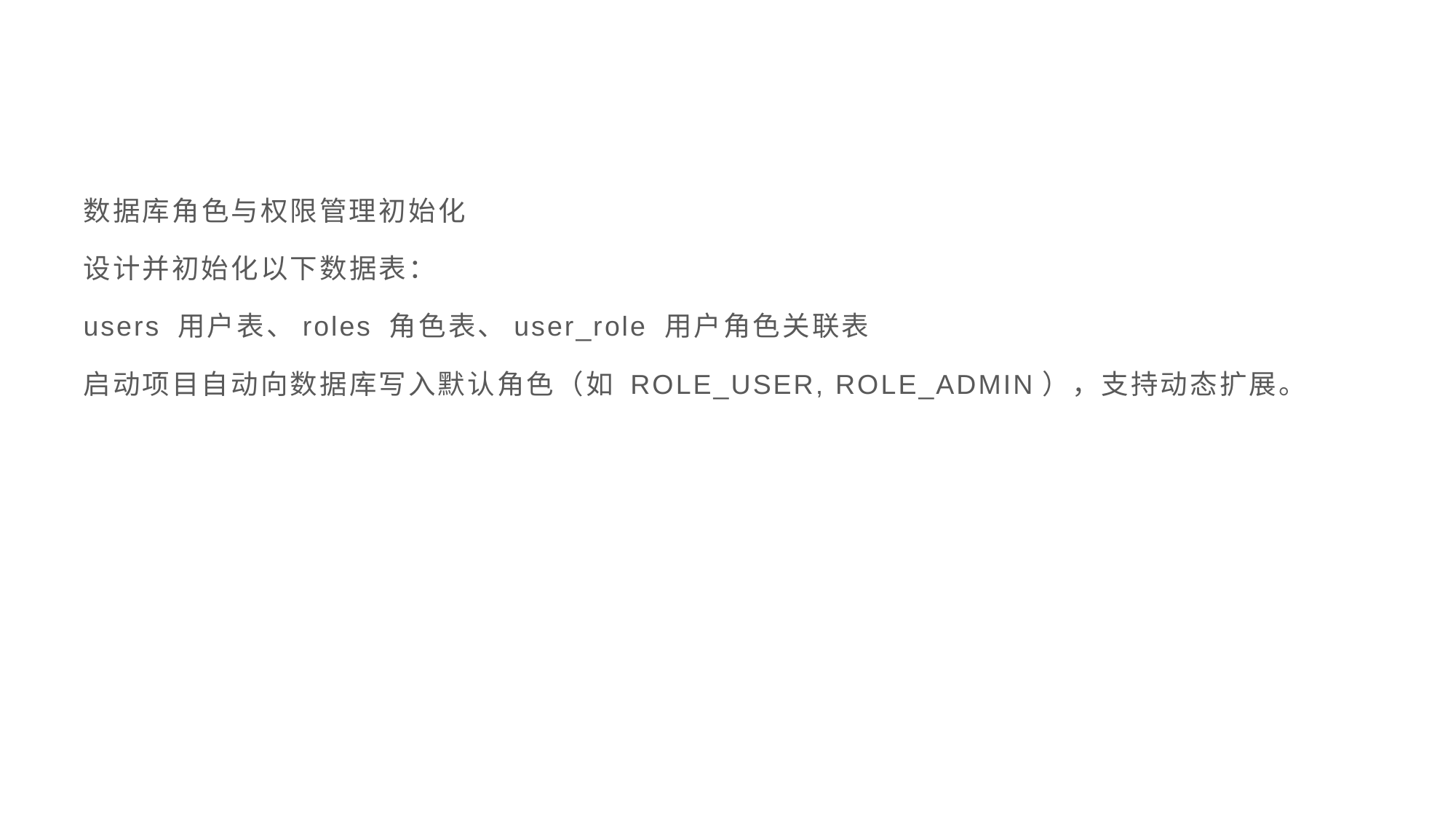

数据库角色与权限管理初始化
设计并初始化以下数据表：
users 用户表、roles 角色表、user_role 用户角色关联表
启动项目自动向数据库写入默认角色（如 ROLE_USER, ROLE_ADMIN），支持动态扩展。